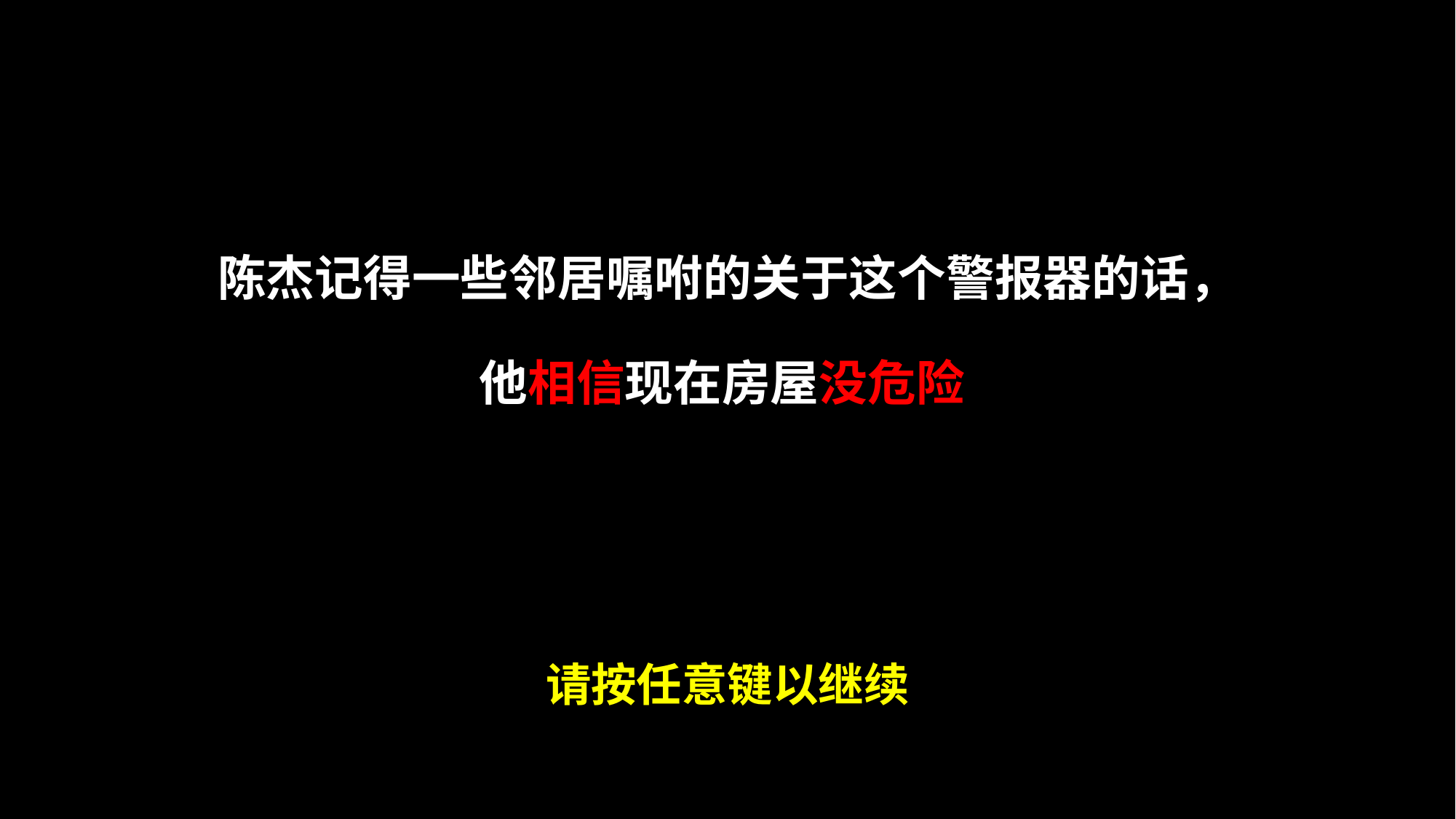

# 陈杰记得一些邻居嘱咐的关于这个警报器的话， 他相信现在房屋没危险
请按任意键以继续